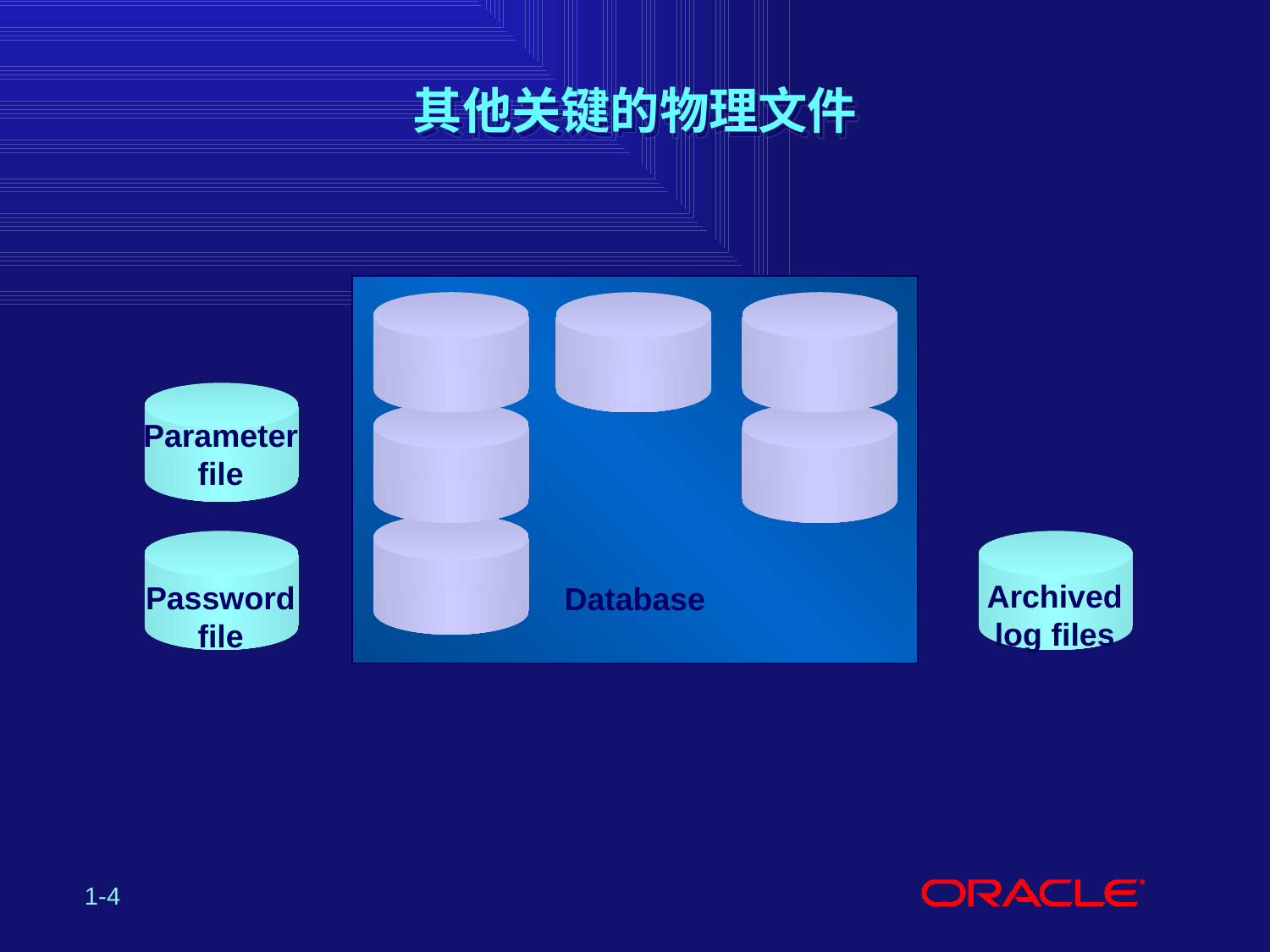

# 其他关键的物理文件

Parameter
file

Archived
log files
Password
file
Database